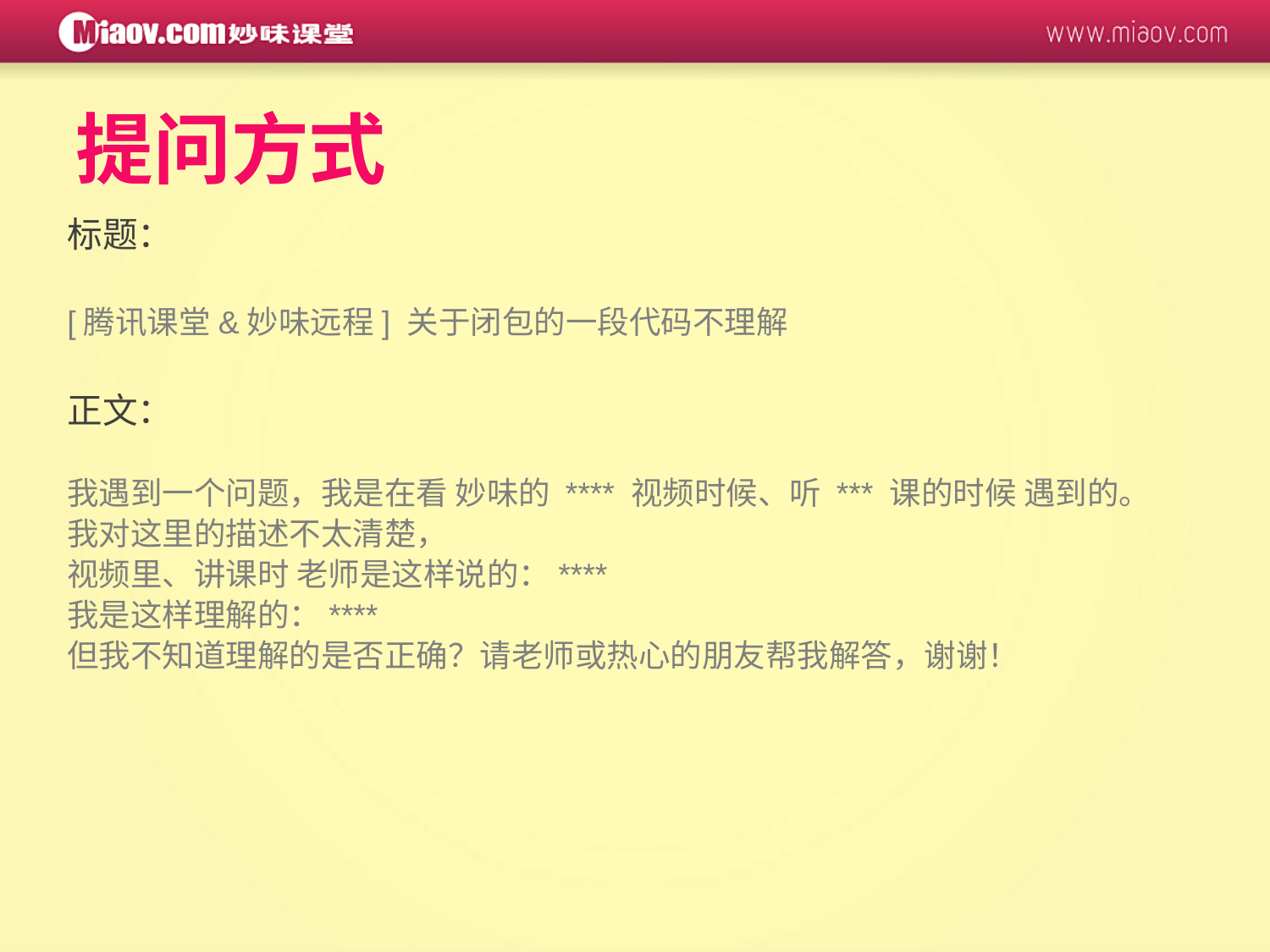

# 提问方式

标题：

[腾讯课堂&妙味远程] 关于闭包的一段代码不理解

正文：

我遇到一个问题，我是在看 妙味的 **** 视频时候、听 *** 课的时候 遇到的。
我对这里的描述不太清楚，
视频里、讲课时 老师是这样说的：****
我是这样理解的：****
但我不知道理解的是否正确？请老师或热心的朋友帮我解答，谢谢！